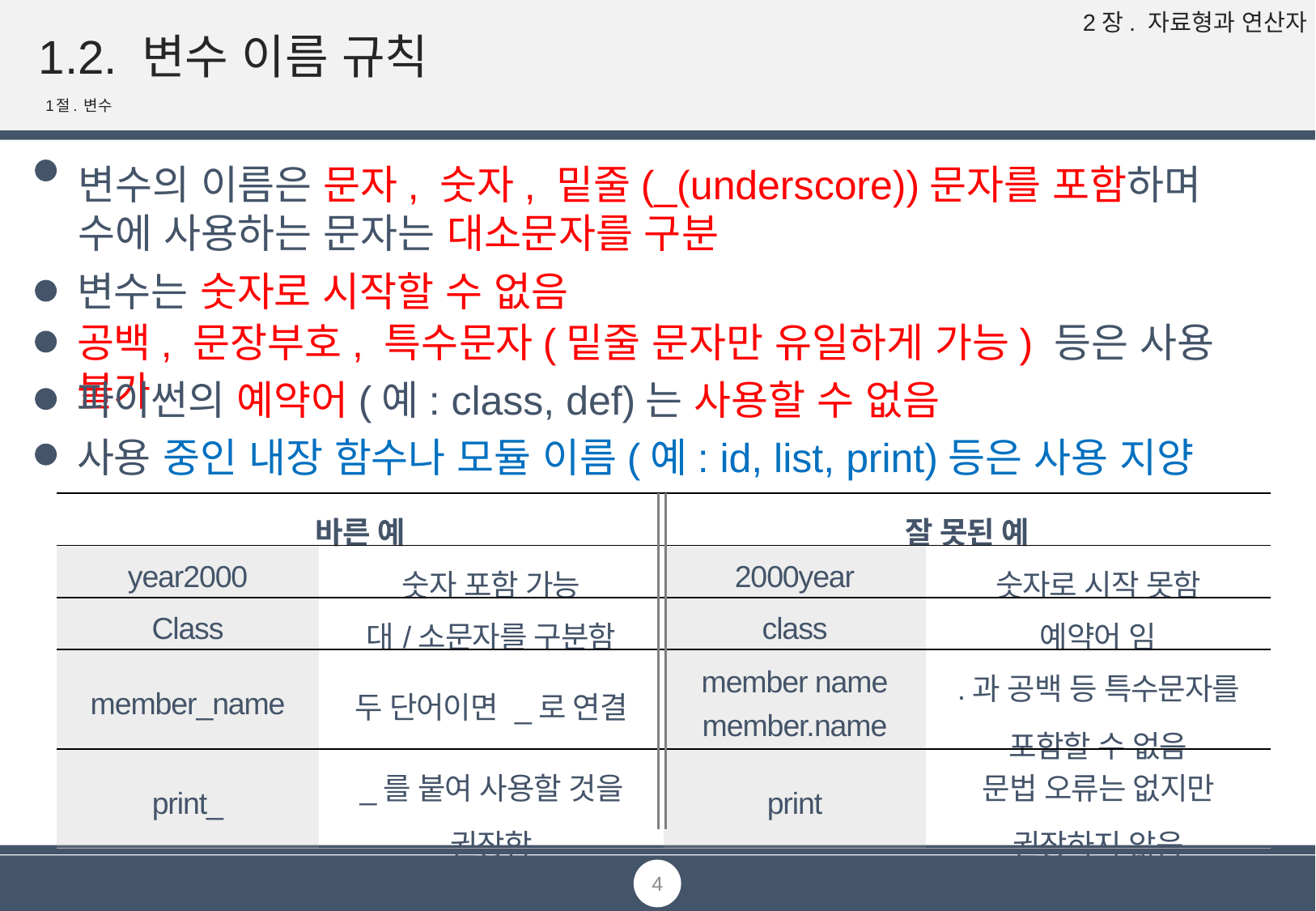

# 1.2. 변수 이름 규칙
1절. 변수
변수의 이름은 문자, 숫자, 밑줄(_(underscore))문자를 포함하며 수에 사용하는 문자는 대소문자를 구분

변수는 숫자로 시작할 수 없음

공백, 문장부호, 특수문자(밑줄 문자만 유일하게 가능) 등은 사용 불가

파이썬의 예약어(예: class, def)는 사용할 수 없음

사용 중인 내장 함수나 모듈 이름(예: id, list, print)등은 사용 지양

| 바른 예 |  | 잘 못된 예 |  |
| --- | --- | --- | --- |
| year2000 | 숫자 포함 가능 | 2000year | 숫자로 시작 못함 |
| Class | 대/소문자를 구분함 | class | 예약어 임 |
| member\_name | 두 단어이면 \_로 연결 | member name member.name | .과 공백 등 특수문자를 포함할 수 없음 |
| print\_ | \_를 붙여 사용할 것을 권장함 | print | 문법 오류는 없지만 권장하지 않음 |
4